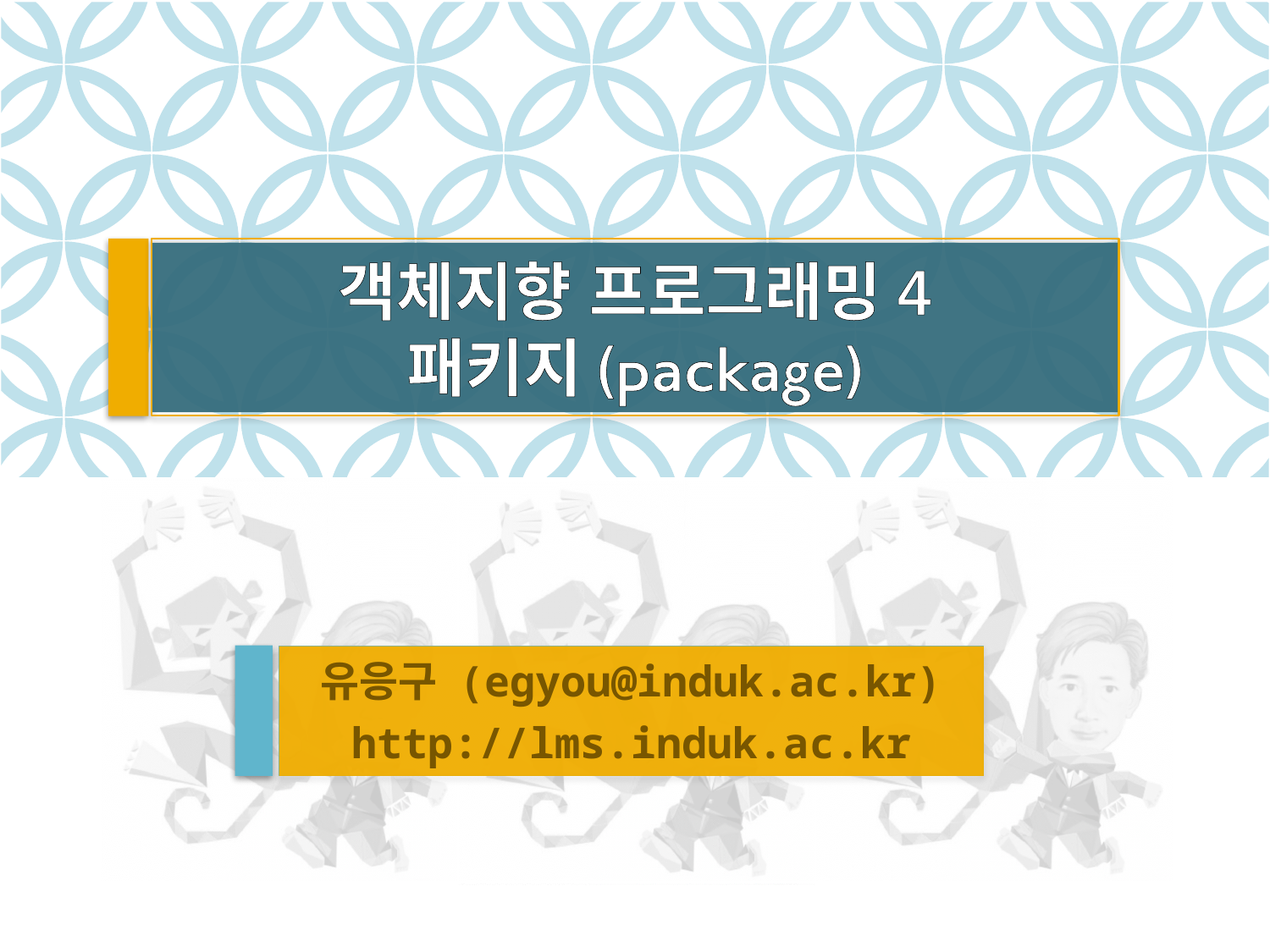

# 객체지향 프로그래밍4 패키지(package)
유응구 (egyou@induk.ac.kr)
http://lms.induk.ac.kr